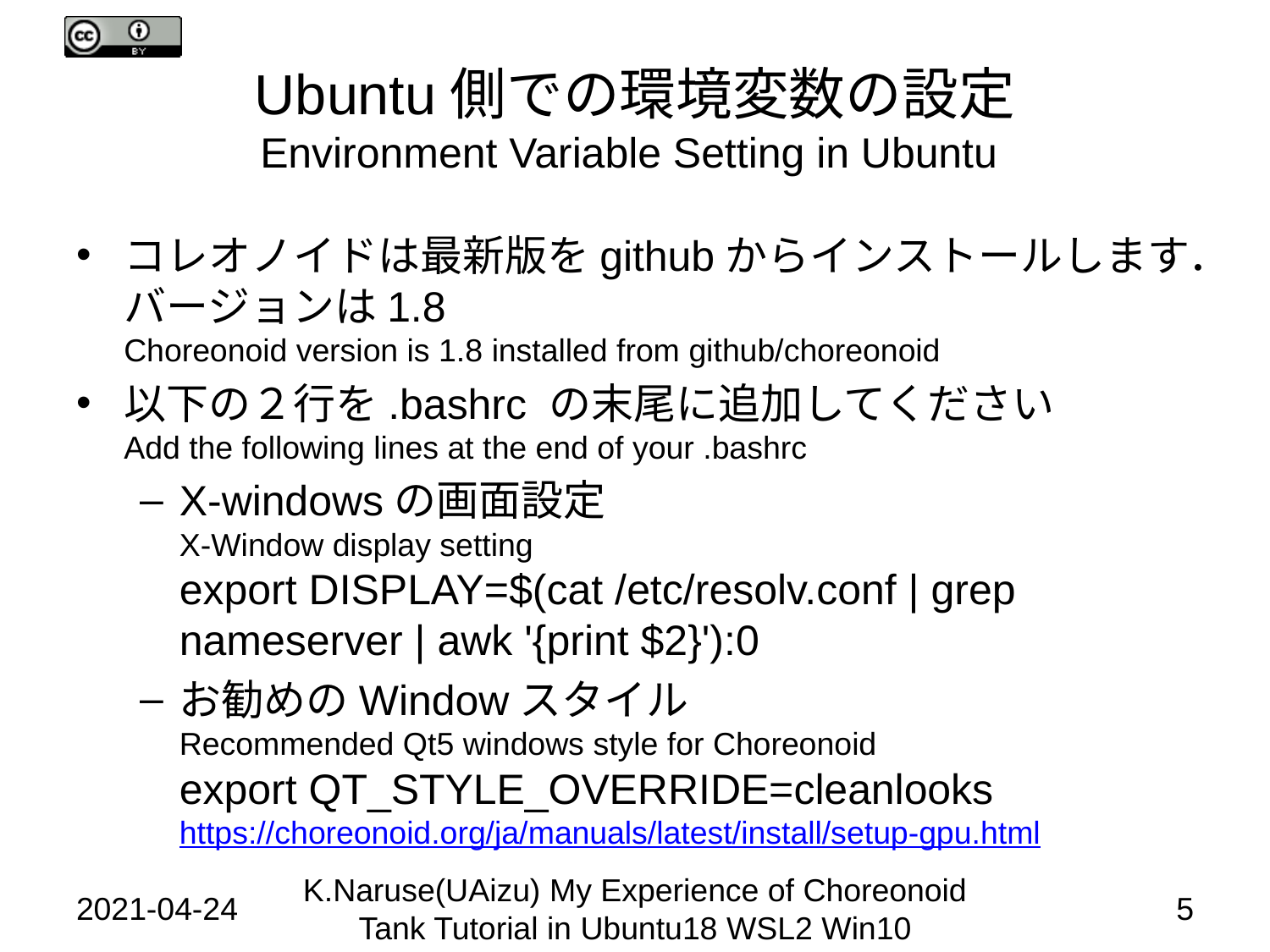

# Ubuntu側での環境変数の設定 Environment Variable Setting in Ubuntu
コレオノイドは最新版をgithubからインストールします．バージョンは1.8
Choreonoid version is 1.8 installed from github/choreonoid
以下の２行を.bashrc の末尾に追加してください
Add the following lines at the end of your .bashrc
X-windowsの画面設定
X-Window display setting
export DISPLAY=$(cat /etc/resolv.conf | grep nameserver | awk '{print $2}'):0
お勧めのWindowスタイル
Recommended Qt5 windows style for Choreonoid
export QT_STYLE_OVERRIDE=cleanlooks
https://choreonoid.org/ja/manuals/latest/install/setup-gpu.html
2021-04-24
K.Naruse(UAizu) My Experience of Choreonoid Tank Tutorial in Ubuntu18 WSL2 Win10
5